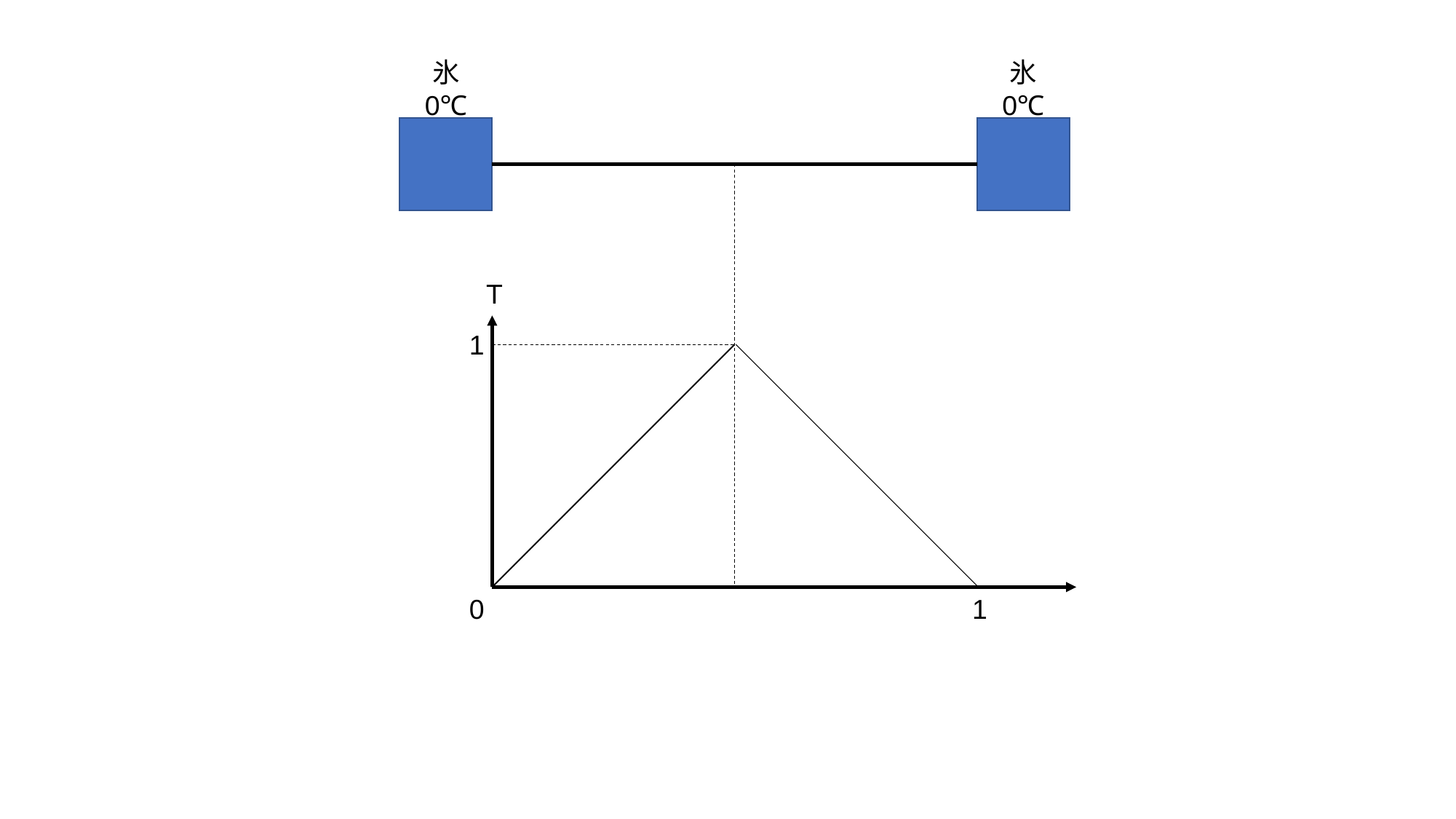

氷
0℃
氷
0℃

T
1
0
1